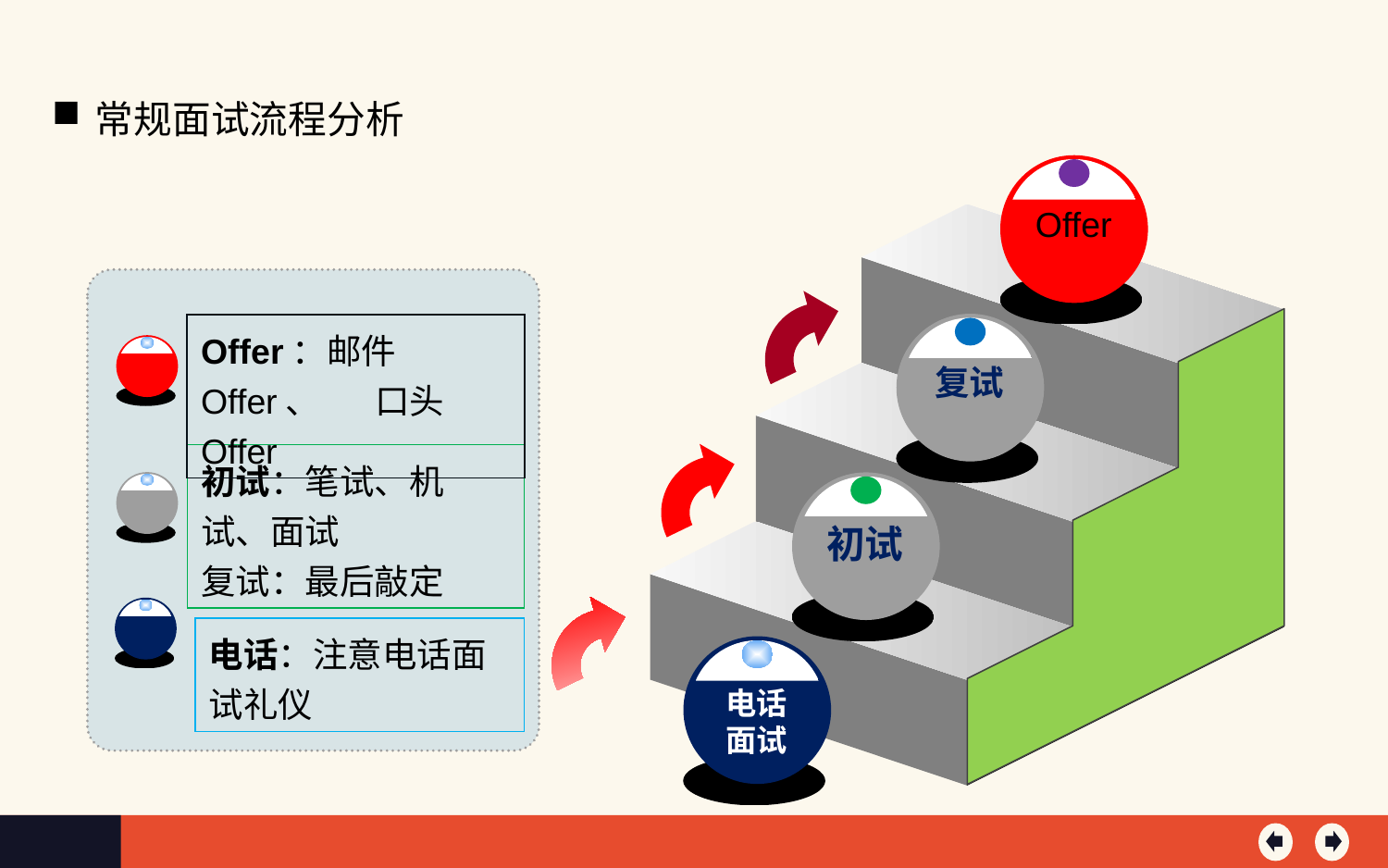

常规面试流程分析

Offer

复试

Offer：邮件Offer、       口头Offer

初试：笔试、机试、面试
复试：最后敲定

初试

电话：注意电话面试礼仪

电话
面试